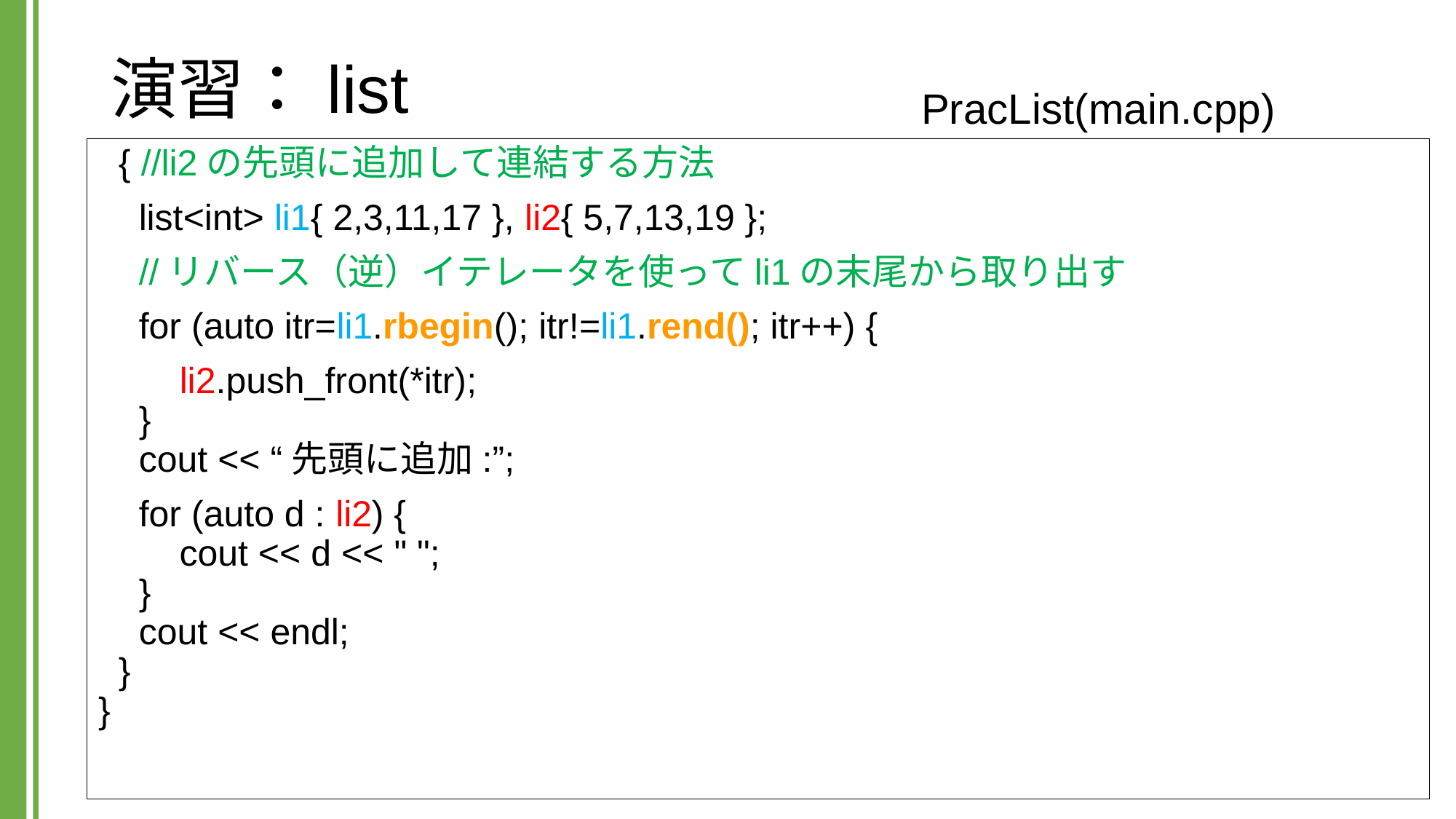

# 演習：list
PracList(main.cpp)
  { //li2の先頭に追加して連結する方法
    list<int> li1{ 2,3,11,17 }, li2{ 5,7,13,19 };
    //リバース（逆）イテレータを使ってli1の末尾から取り出す
    for (auto itr=li1.rbegin(); itr!=li1.rend(); itr++) {
        li2.push_front(*itr);
    }
    cout << “先頭に追加:”;
    for (auto d : li2) {
        cout << d << " ";
    }
    cout << endl;
  }
}